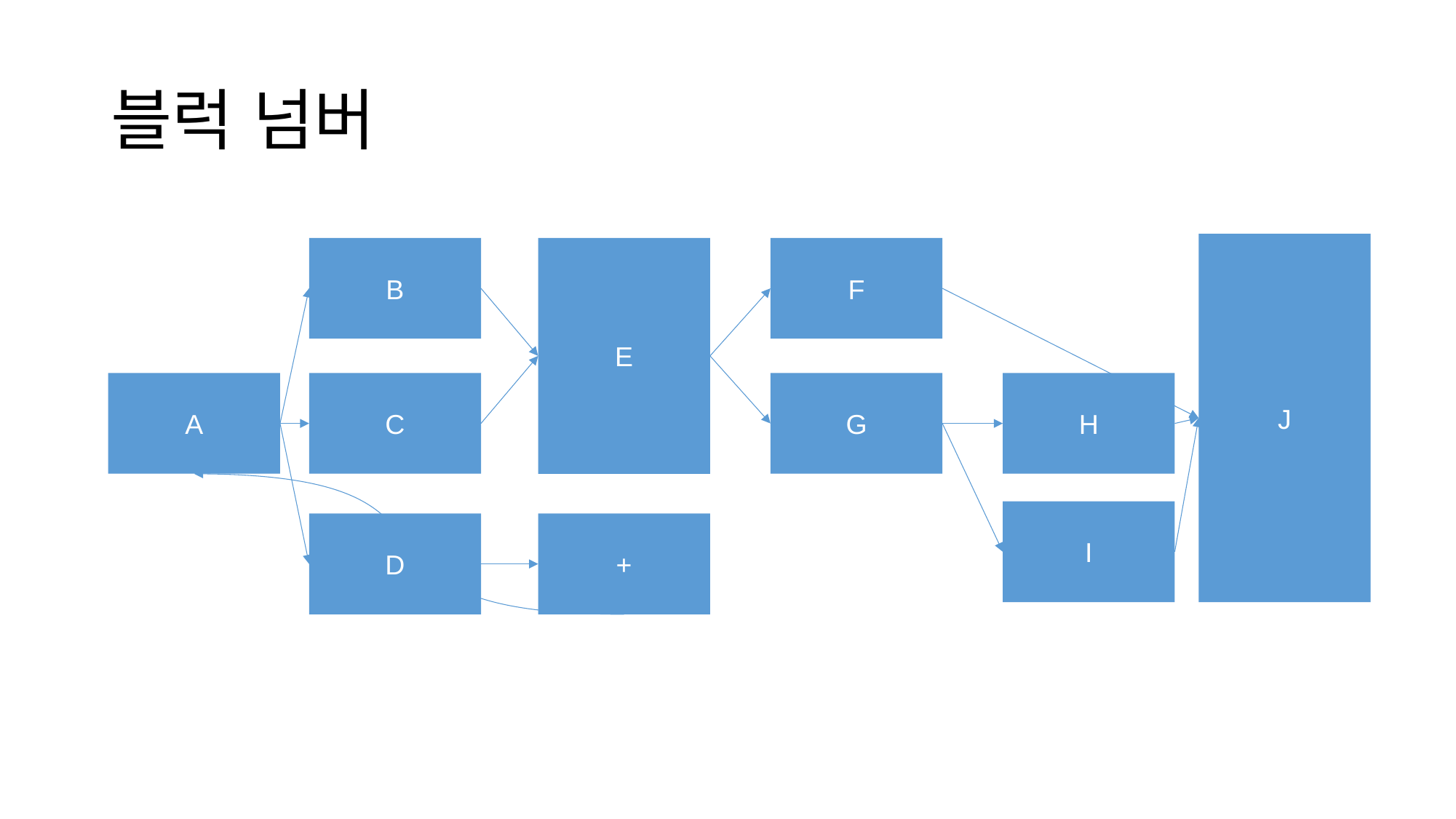

# 블럭 넘버
J
E
F
B
A
C
G
H
I
D
+